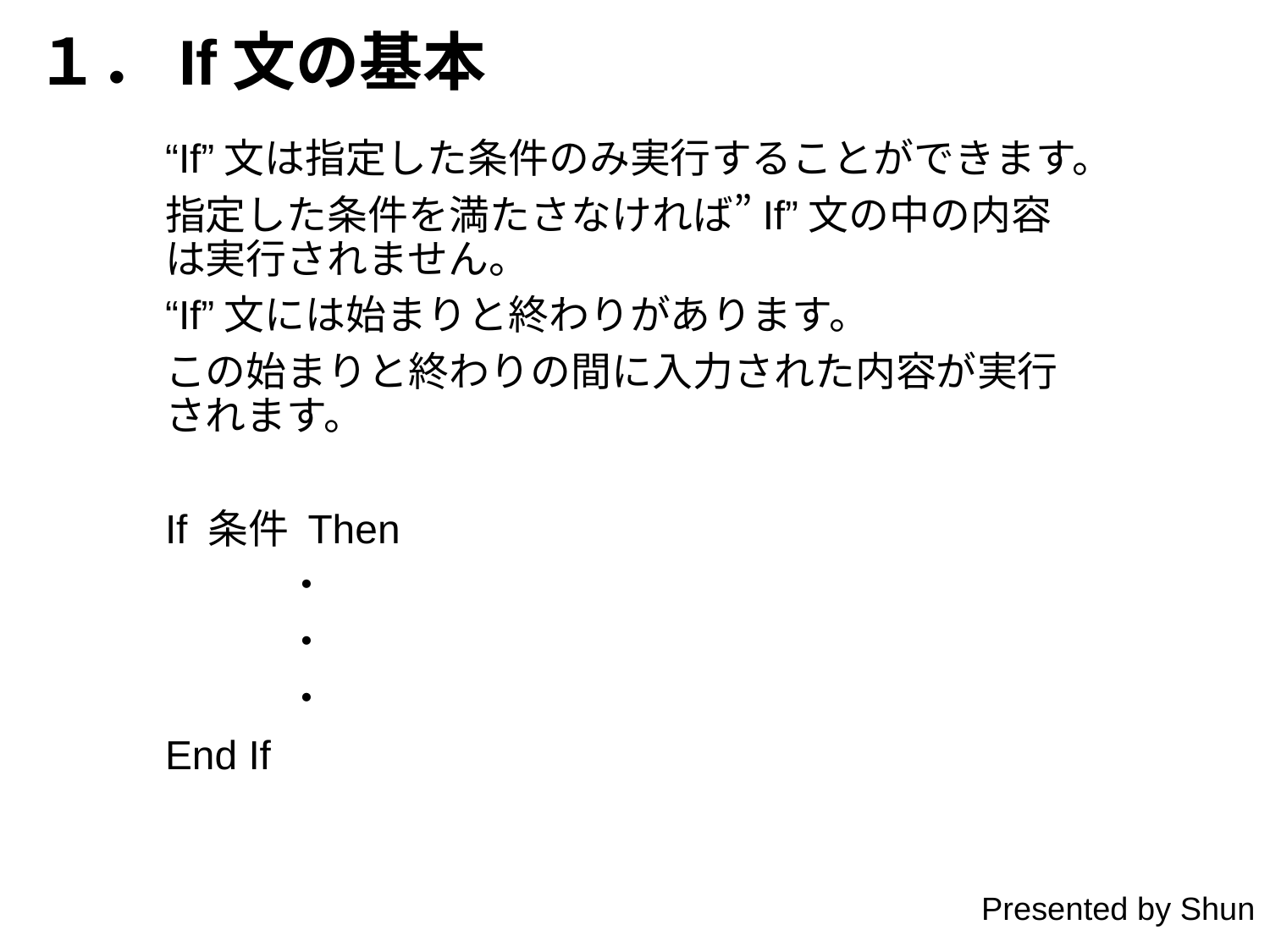

# １．If文の基本
“If”文は指定した条件のみ実行することができます。
指定した条件を満たさなければ”If”文の中の内容は実行されません。
“If”文には始まりと終わりがあります。
この始まりと終わりの間に入力された内容が実行されます。

If 条件 Then
	・
	・
	・
End If

Presented by Shun